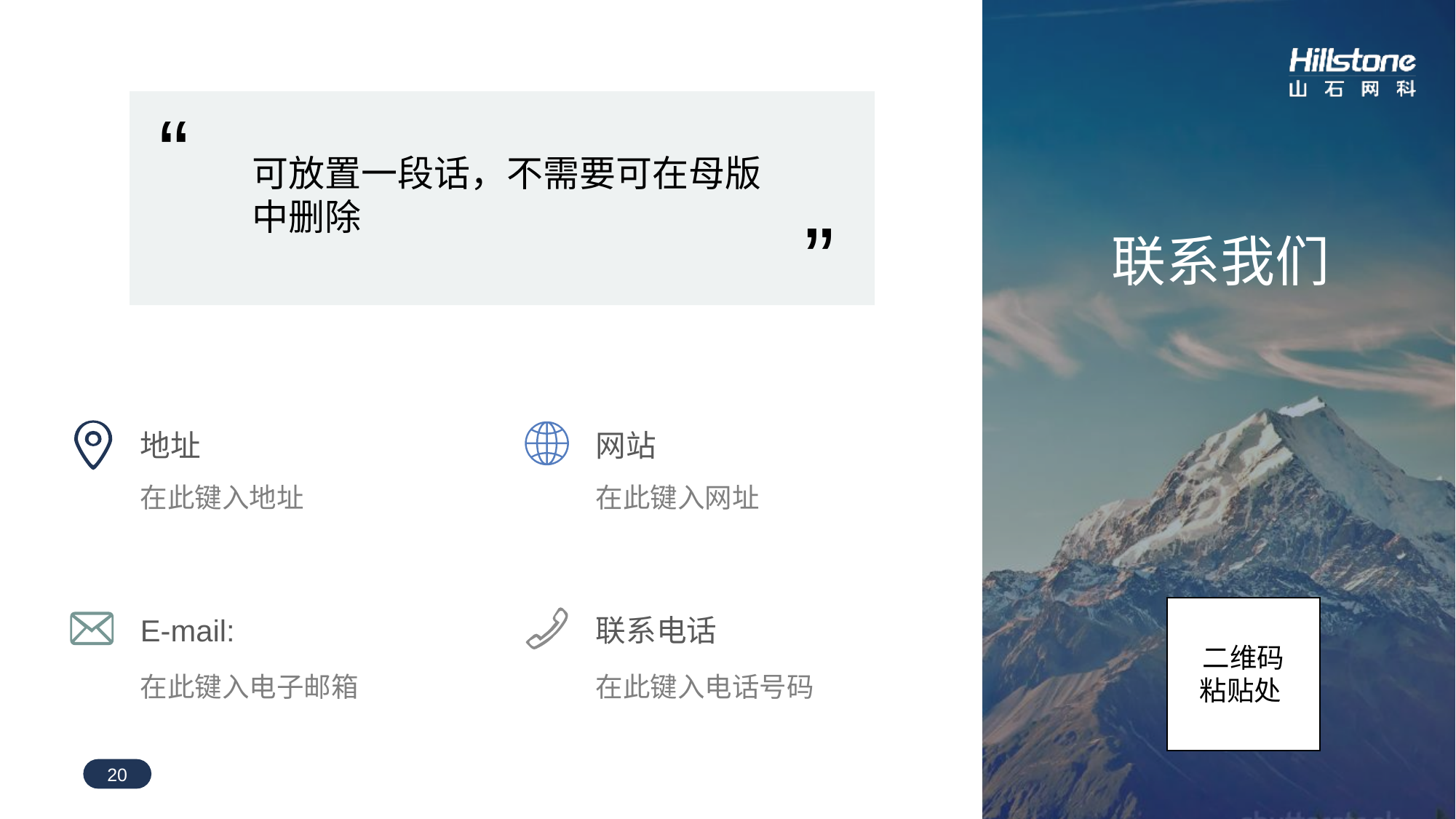

“

可放置一段话，不需要可在母版中删除
”

网站
地址

在此键入地址
在此键入网址
E-mail:
联系电话

在此键入电子邮箱
在此键入电话号码
20